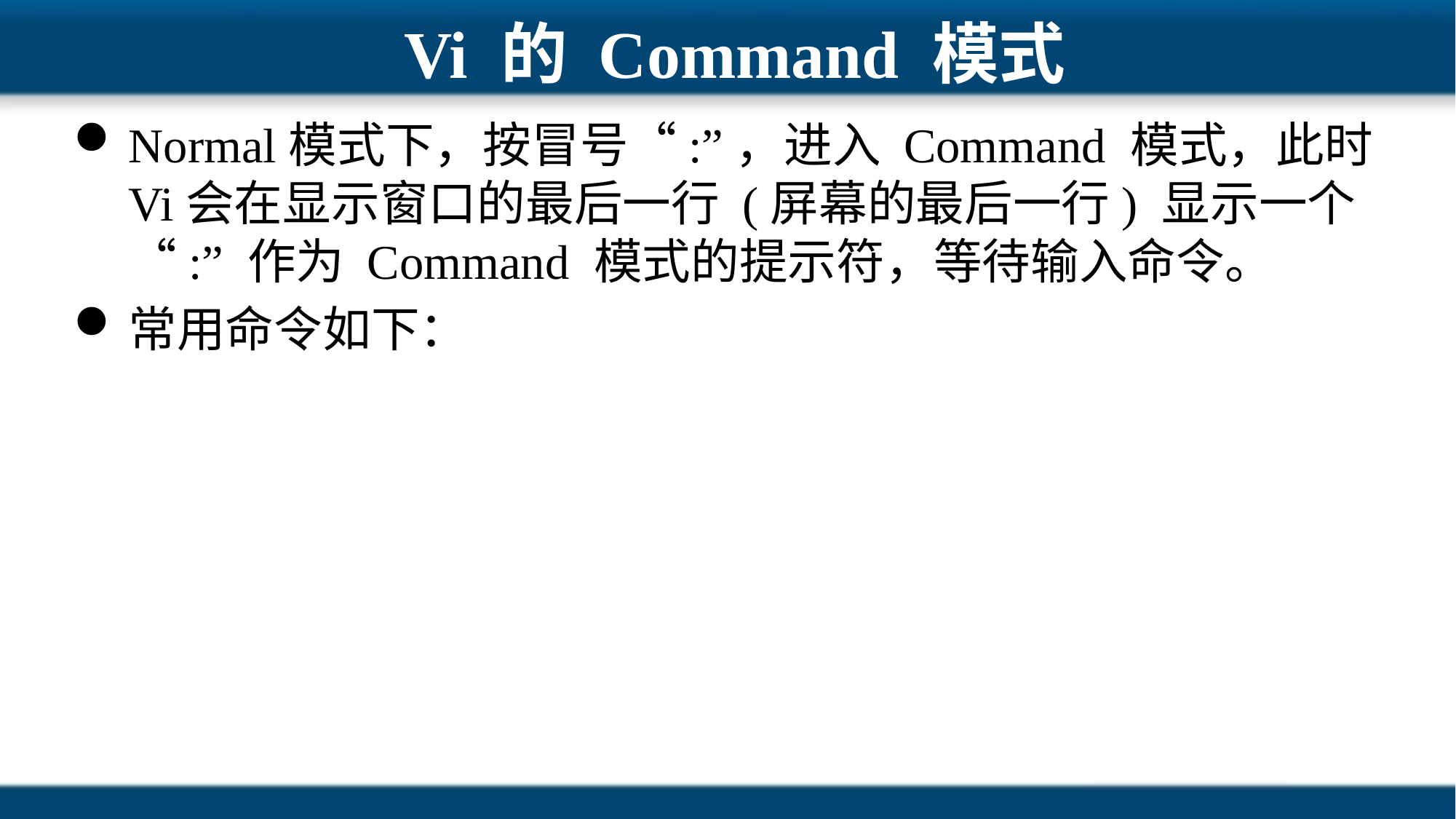

# Vi 的 Command 模式
Normal模式下，按冒号“:”，进入 Command 模式，此时 Vi会在显示窗口的最后一行 (屏幕的最后一行) 显示一个 “:” 作为 Command 模式的提示符，等待输入命令。
常用命令如下：